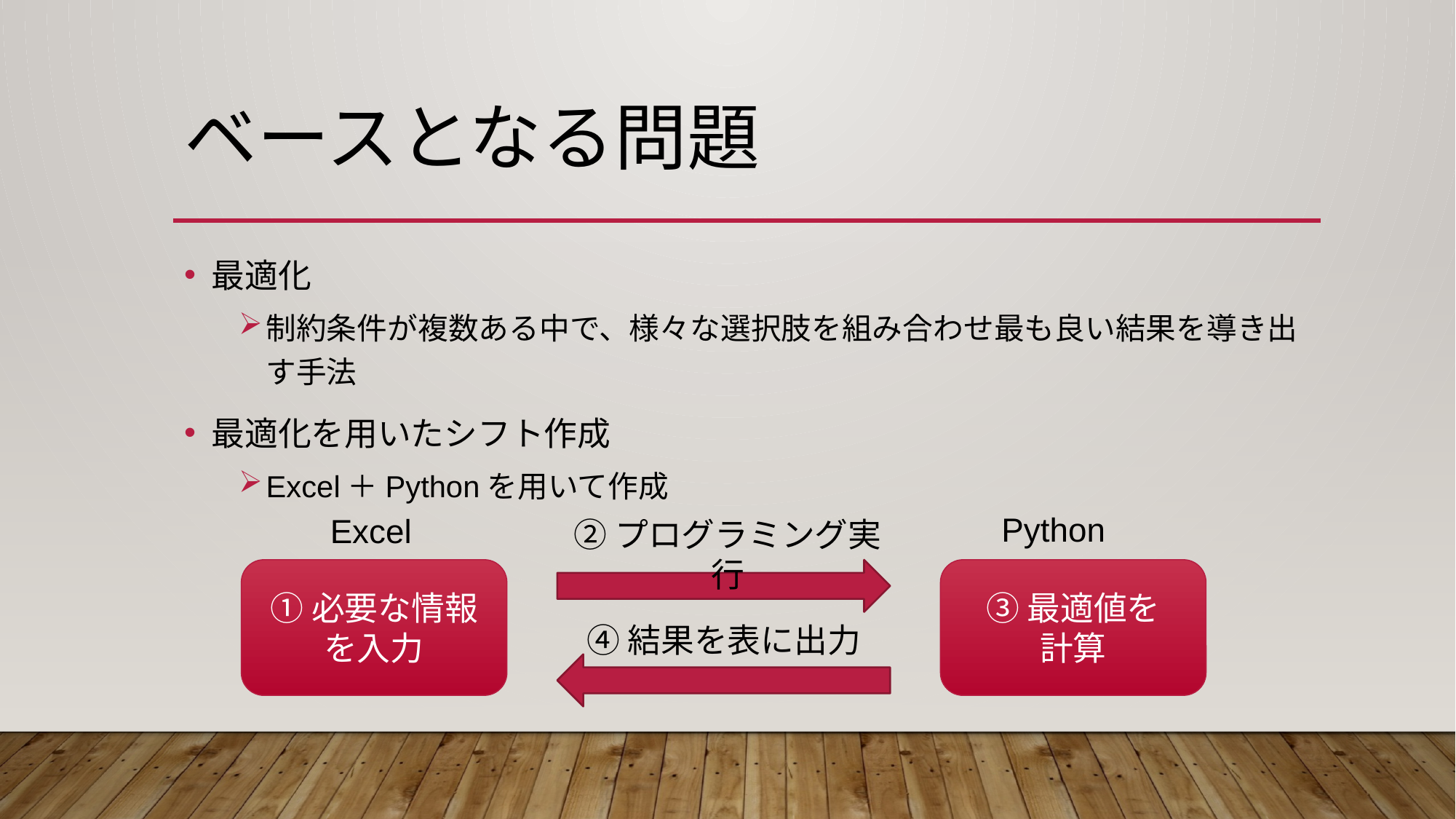

# ベースとなる問題
最適化
制約条件が複数ある中で、様々な選択肢を組み合わせ最も良い結果を導き出す手法
最適化を用いたシフト作成
Excel＋Pythonを用いて作成
Python
Excel
②プログラミング実行
①必要な情報を入力

③最適値を
計算
④結果を表に出力